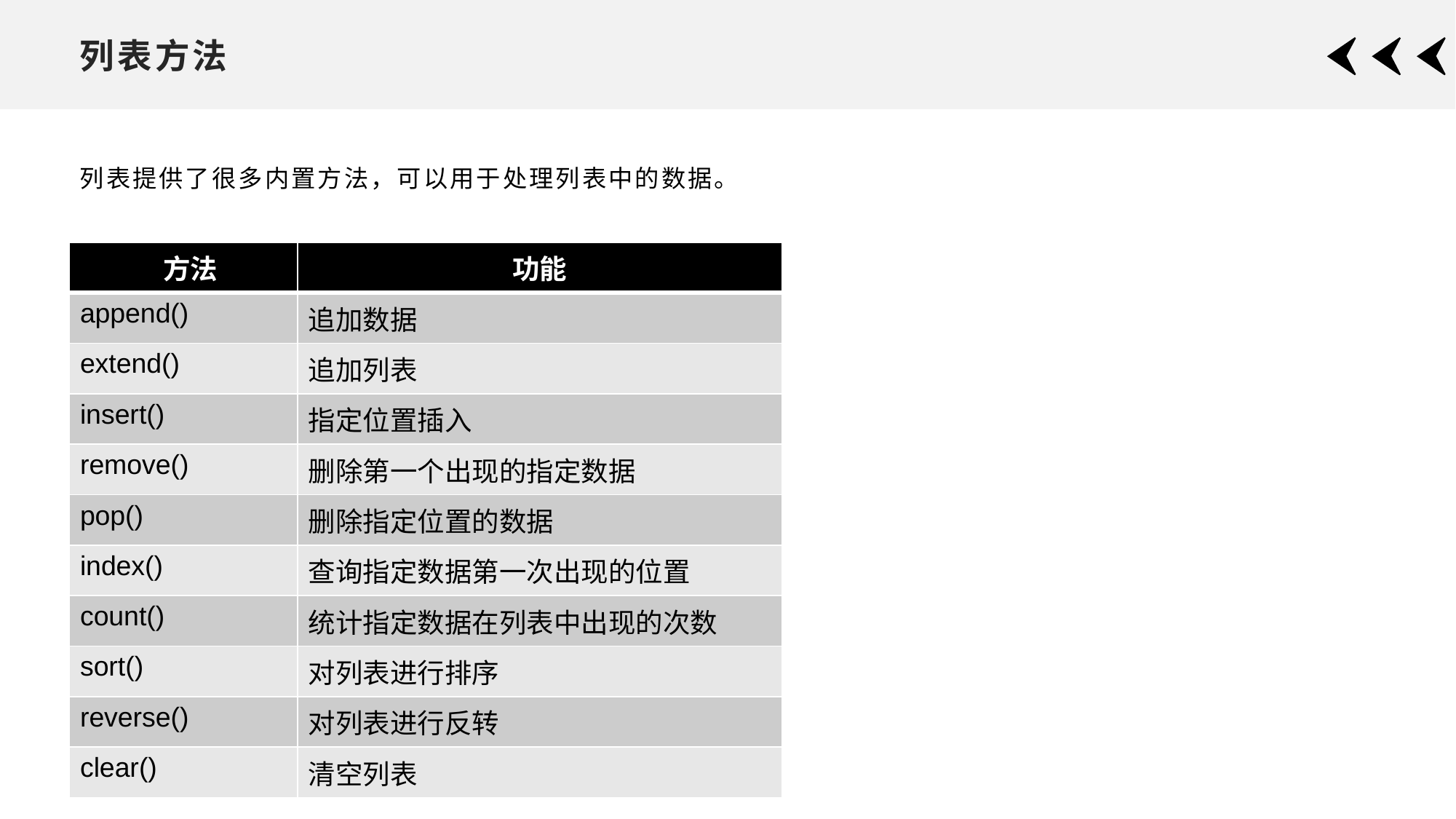

# 列表方法
列表提供了很多内置方法，可以用于处理列表中的数据。
| 方法 | 功能 |
| --- | --- |
| append() | 追加数据 |
| extend() | 追加列表 |
| insert() | 指定位置插入 |
| remove() | 删除第一个出现的指定数据 |
| pop() | 删除指定位置的数据 |
| index() | 查询指定数据第一次出现的位置 |
| count() | 统计指定数据在列表中出现的次数 |
| sort() | 对列表进行排序 |
| reverse() | 对列表进行反转 |
| clear() | 清空列表 |